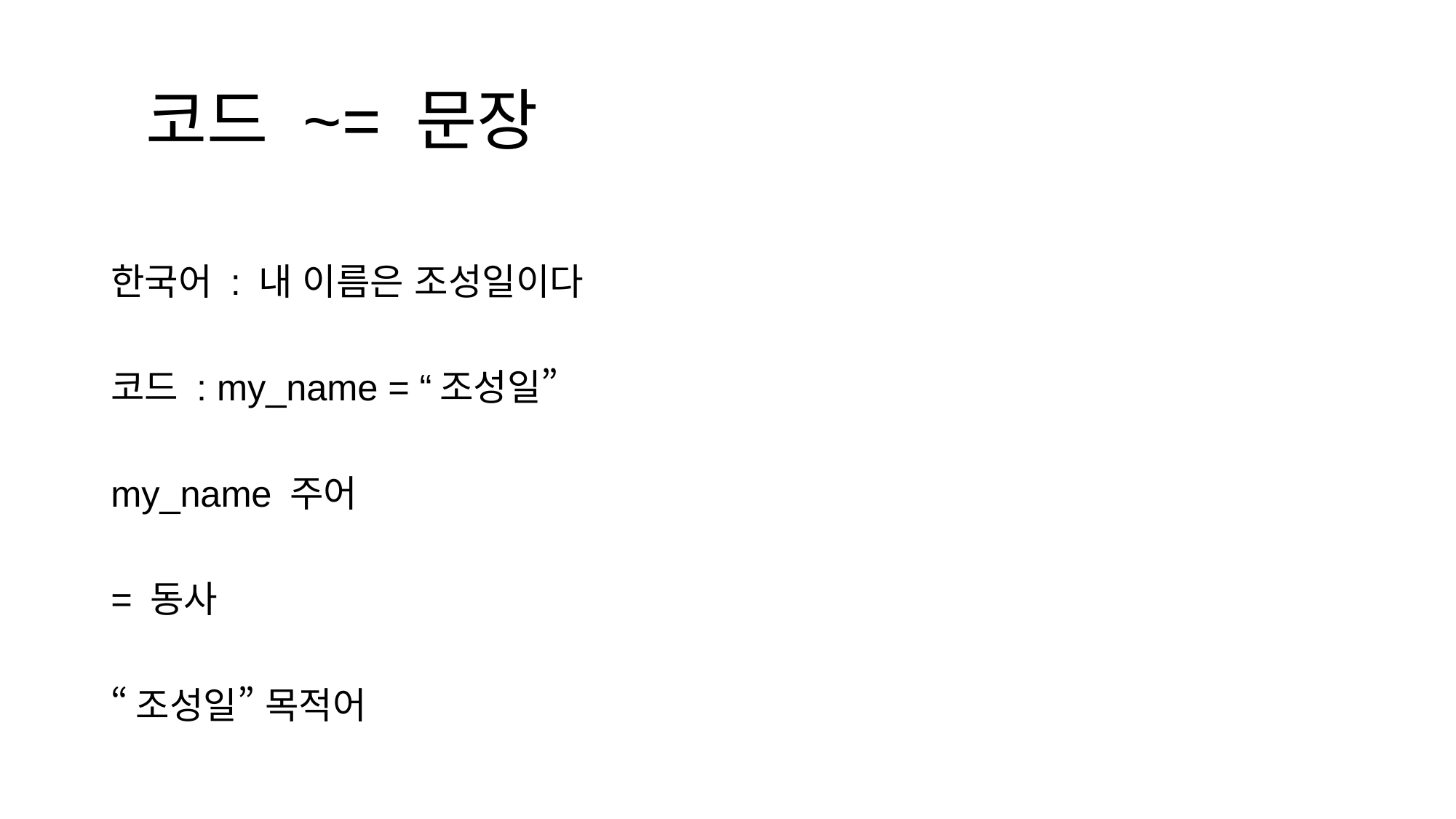

# 코드 ~= 문장
한국어 : 내 이름은 조성일이다

코드 : my_name = “조성일”

my_name 주어

= 동사

“조성일” 목적어